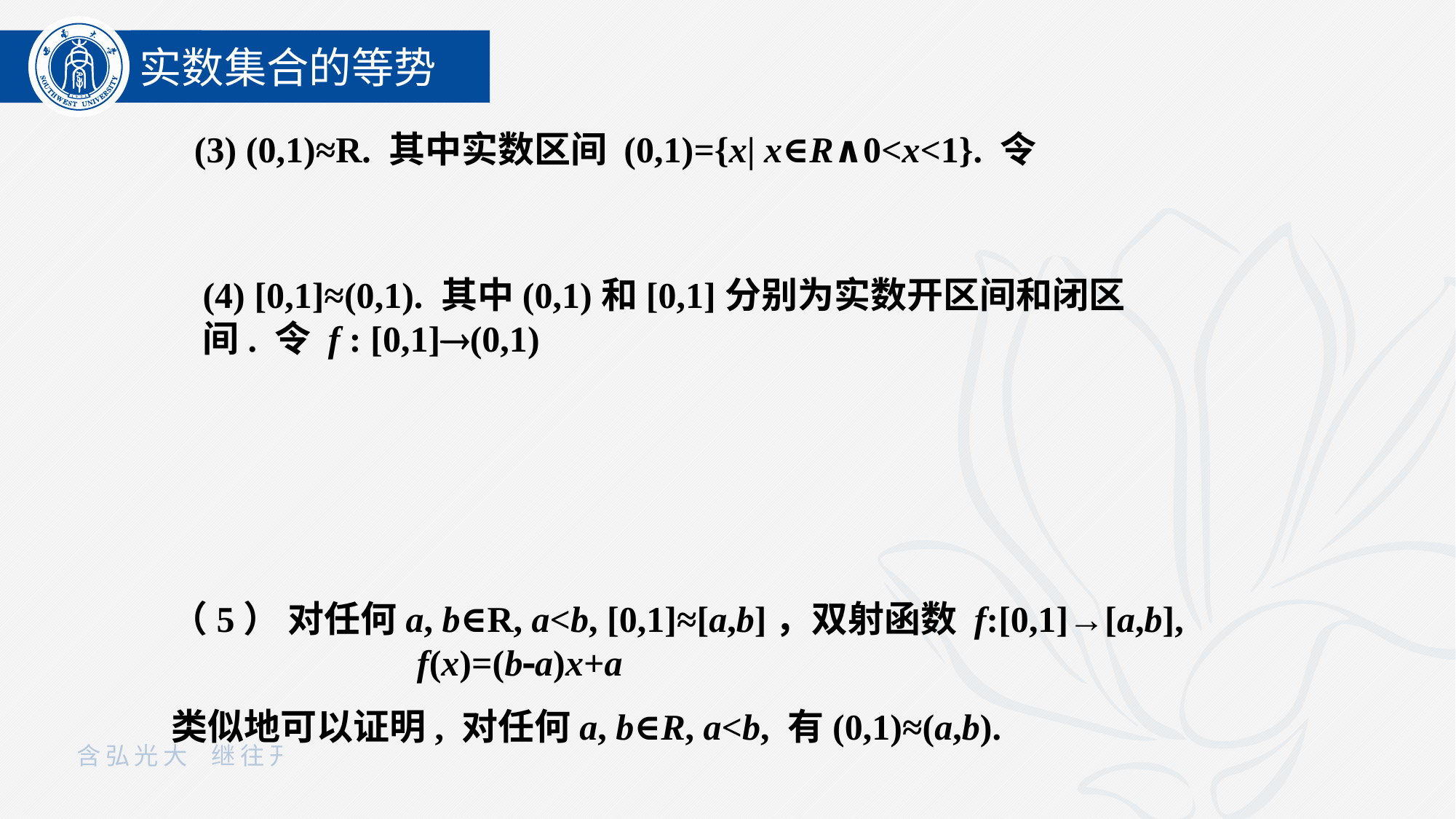

实数集合的等势
(3) (0,1)≈R. 其中实数区间 (0,1)={x| x∈R∧0<x<1}. 令
(4) [0,1]≈(0,1). 其中(0,1)和[0,1]分别为实数开区间和闭区间. 令 f : [0,1]→(0,1)
（5） 对任何a, b∈R, a<b, [0,1]≈[a,b]，双射函数 f:[0,1]→[a,b],
                           f(x)=(b−a)x+a
类似地可以证明, 对任何a, b∈R, a<b, 有(0,1)≈(a,b).